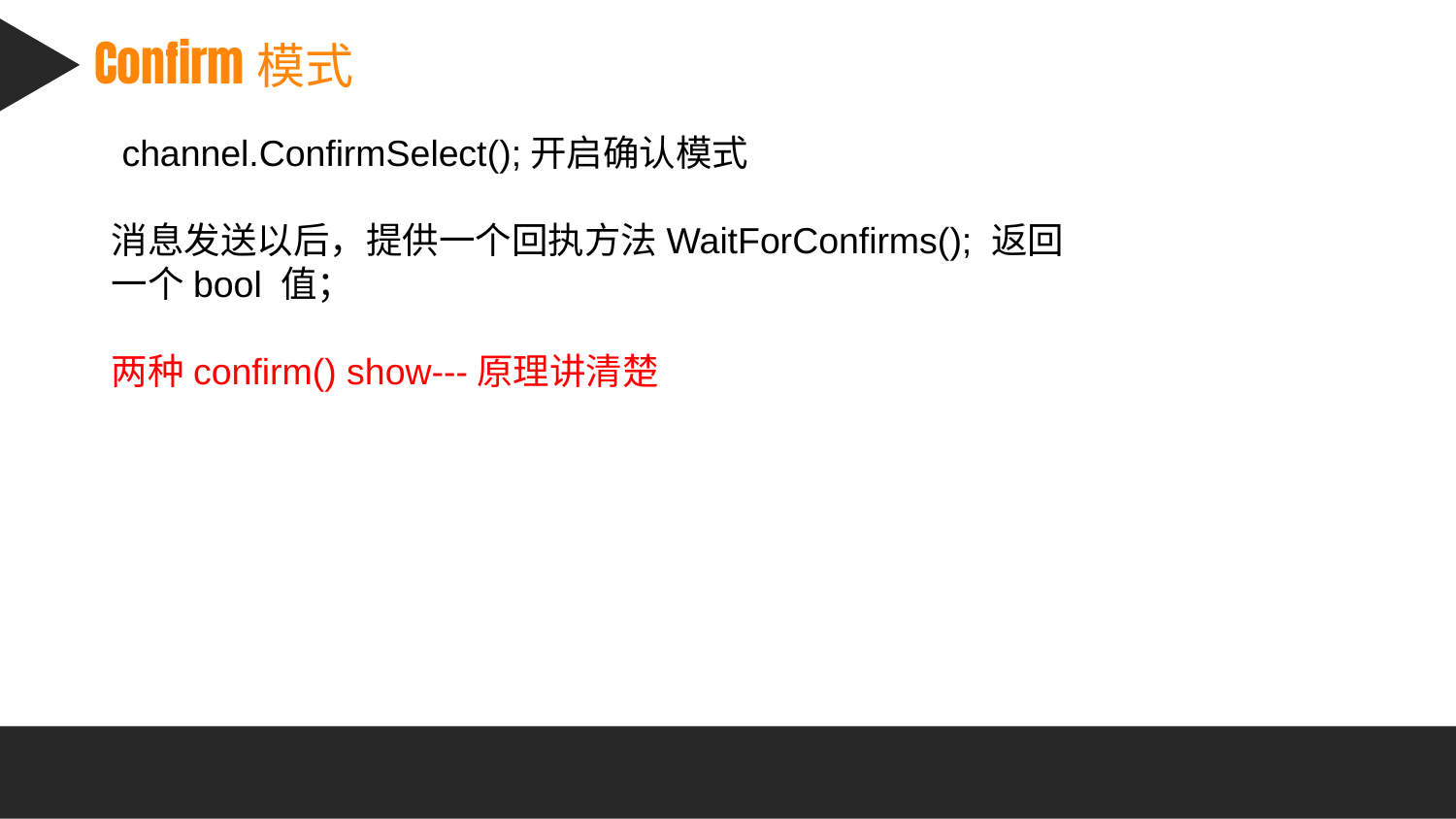

Confirm模式
 channel.ConfirmSelect();开启确认模式

消息发送以后，提供一个回执方法WaitForConfirms(); 返回一个bool 值；

两种confirm() show---原理讲清楚